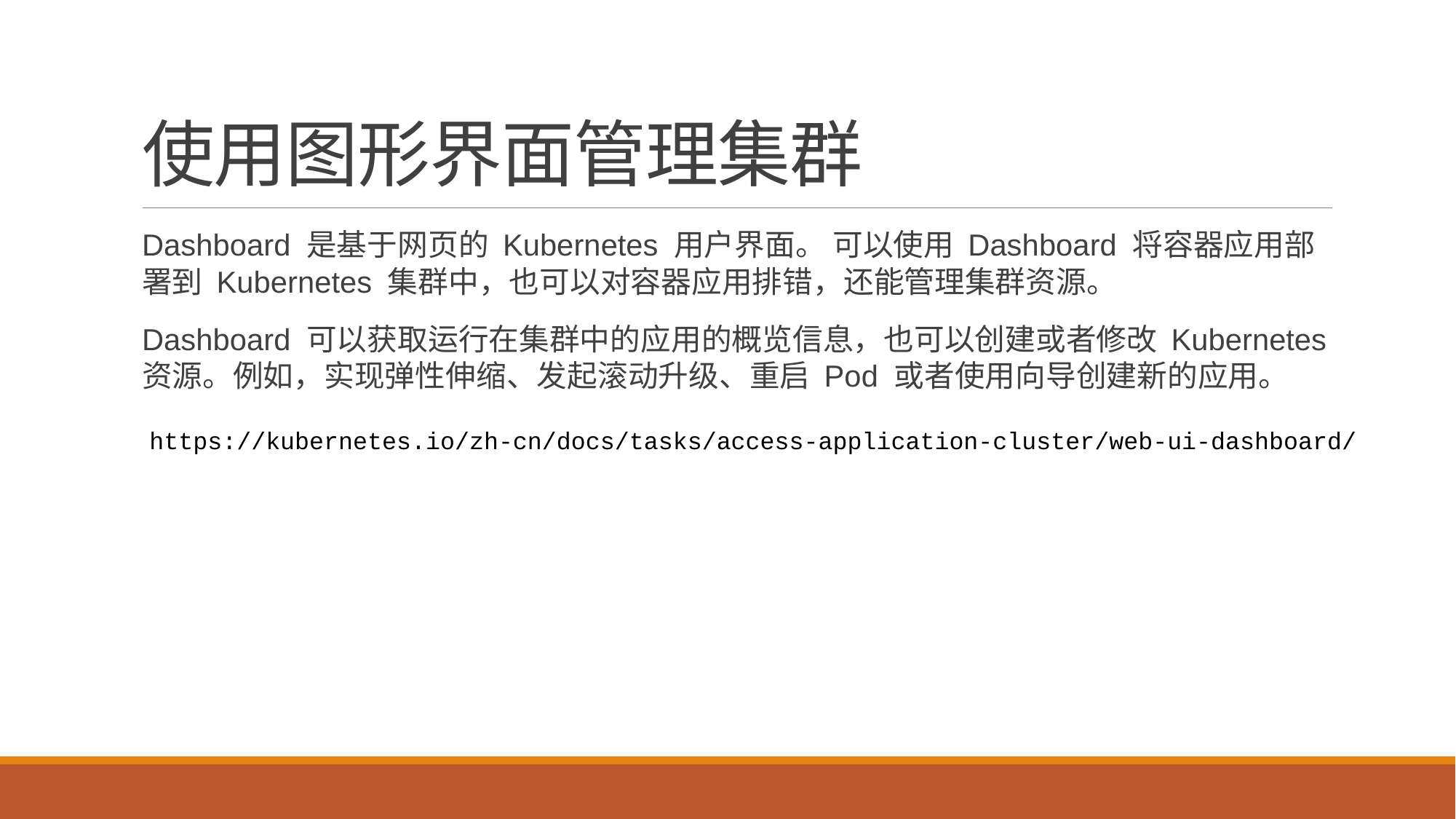

# 使用图形界面管理集群
Dashboard 是基于网页的 Kubernetes 用户界面。 可以使用 Dashboard 将容器应用部署到 Kubernetes 集群中，也可以对容器应用排错，还能管理集群资源。
Dashboard 可以获取运行在集群中的应用的概览信息，也可以创建或者修改 Kubernetes 资源。例如，实现弹性伸缩、发起滚动升级、重启 Pod 或者使用向导创建新的应用。
https://kubernetes.io/zh-cn/docs/tasks/access-application-cluster/web-ui-dashboard/